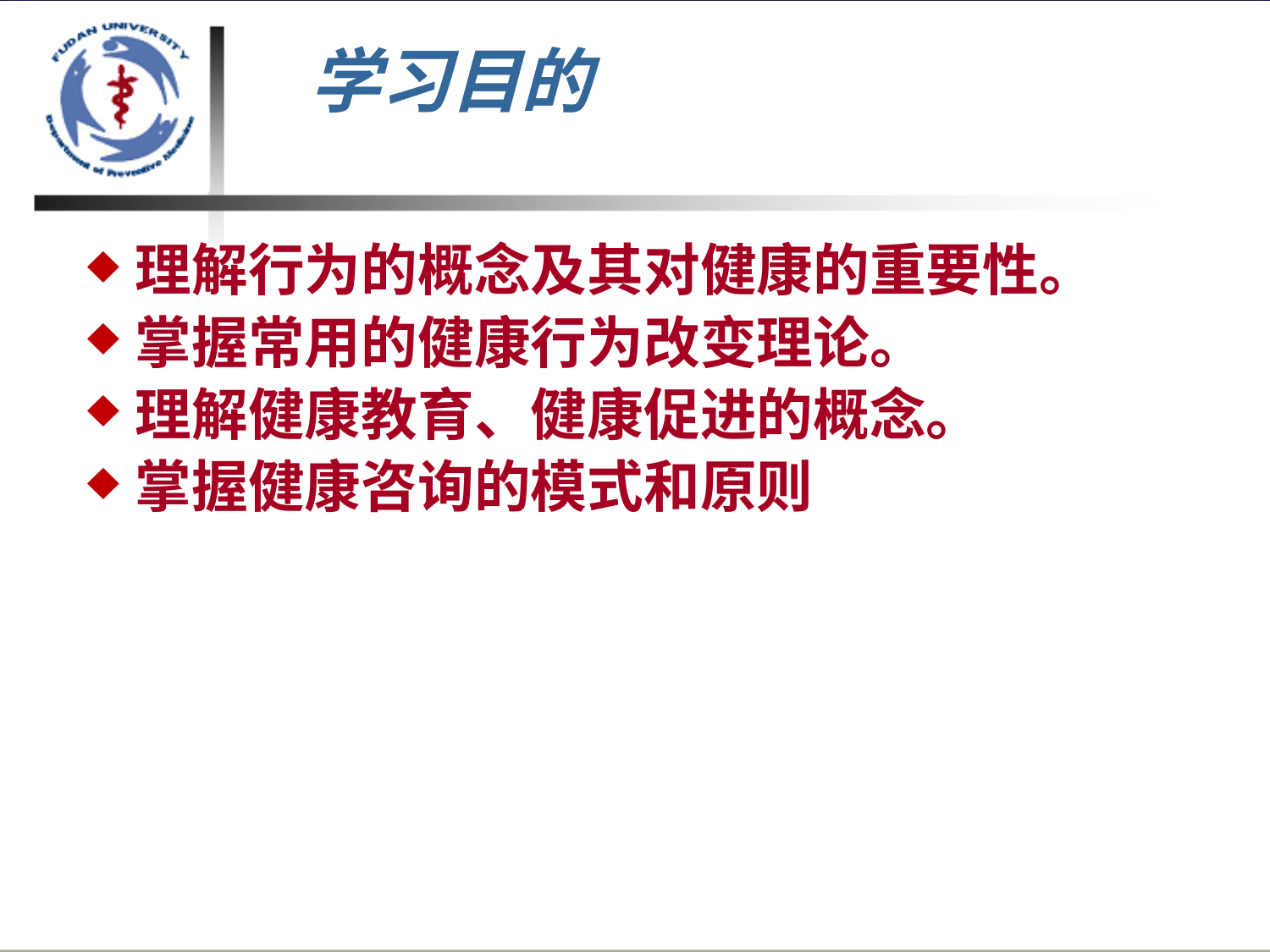

# 学习目的
理解行为的概念及其对健康的重要性。
掌握常用的健康行为改变理论。
理解健康教育、健康促进的概念。
掌握健康咨询的模式和原则